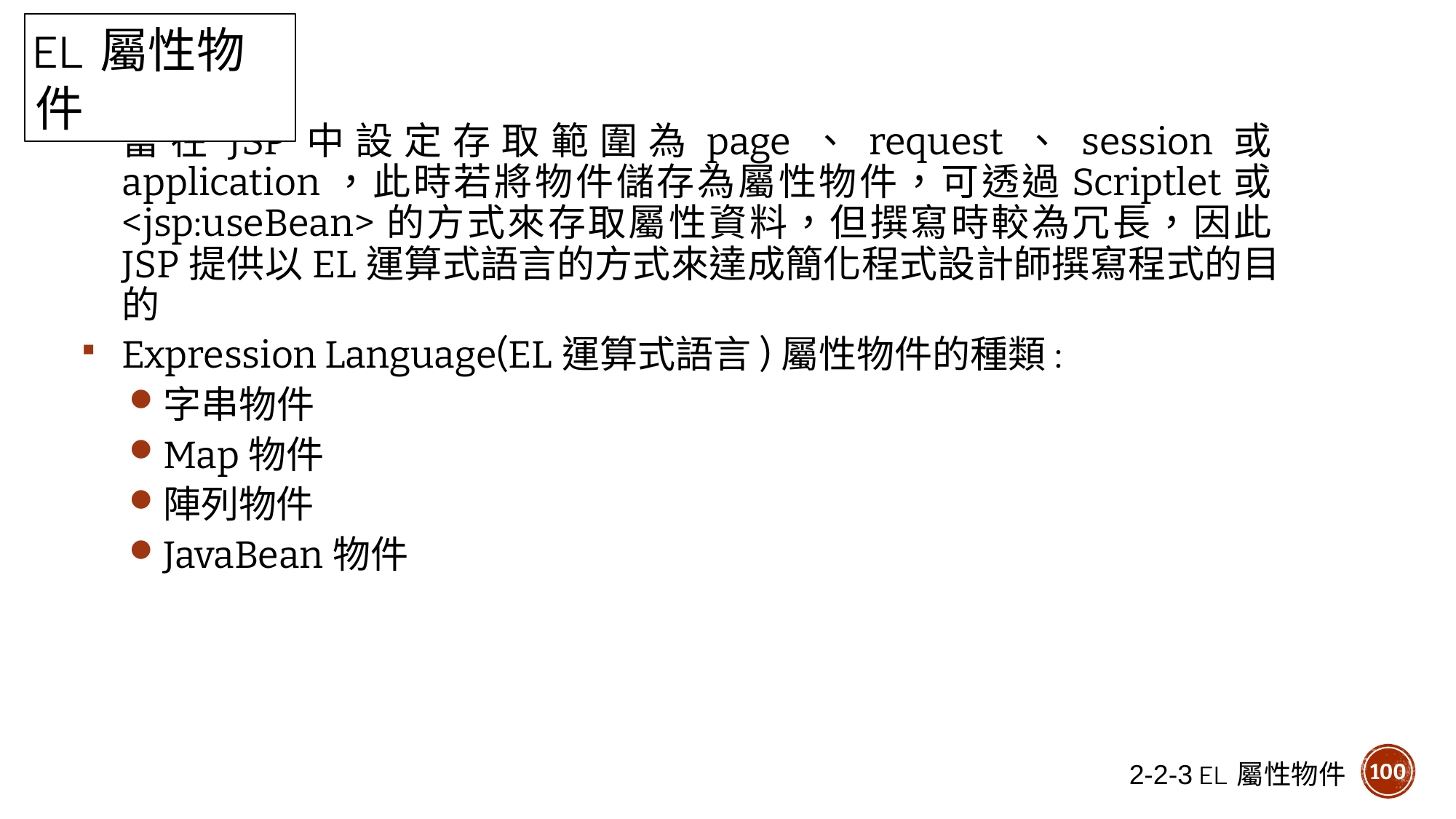

EL屬性物件
當在JSP中設定存取範圍為page、request、session或application，此時若將物件儲存為屬性物件，可透過Scriptlet或<jsp:useBean>的方式來存取屬性資料，但撰寫時較為冗長，因此JSP提供以EL運算式語言的方式來達成簡化程式設計師撰寫程式的目的
Expression Language(EL運算式語言)屬性物件的種類:
字串物件
Map物件
陣列物件
JavaBean物件
100
2-2-3 EL屬性物件